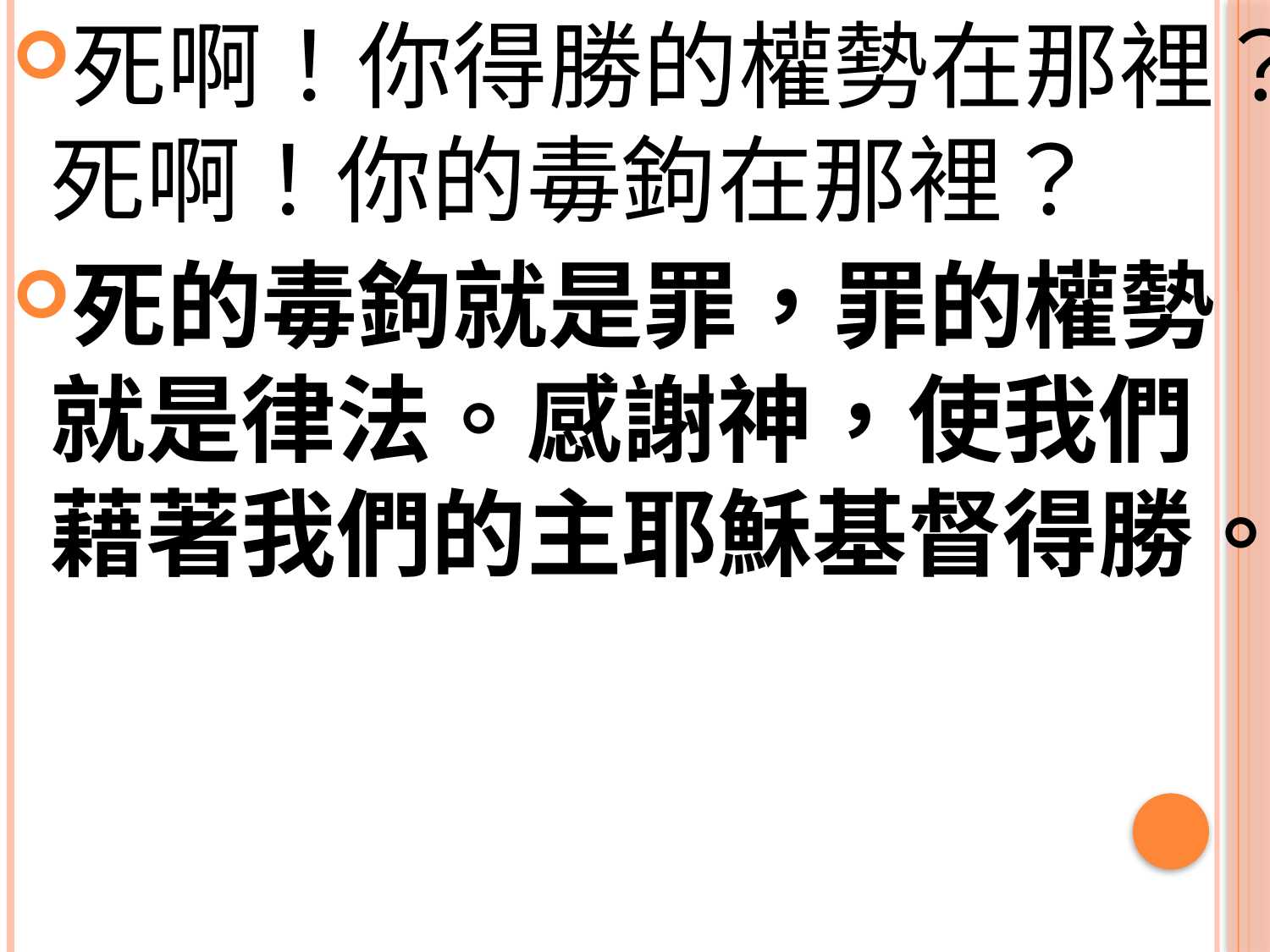

死啊！你得勝的權勢在那裡？死啊！你的毒鉤在那裡？
死的毒鉤就是罪，罪的權勢就是律法。感謝神，使我們藉著我們的主耶穌基督得勝。